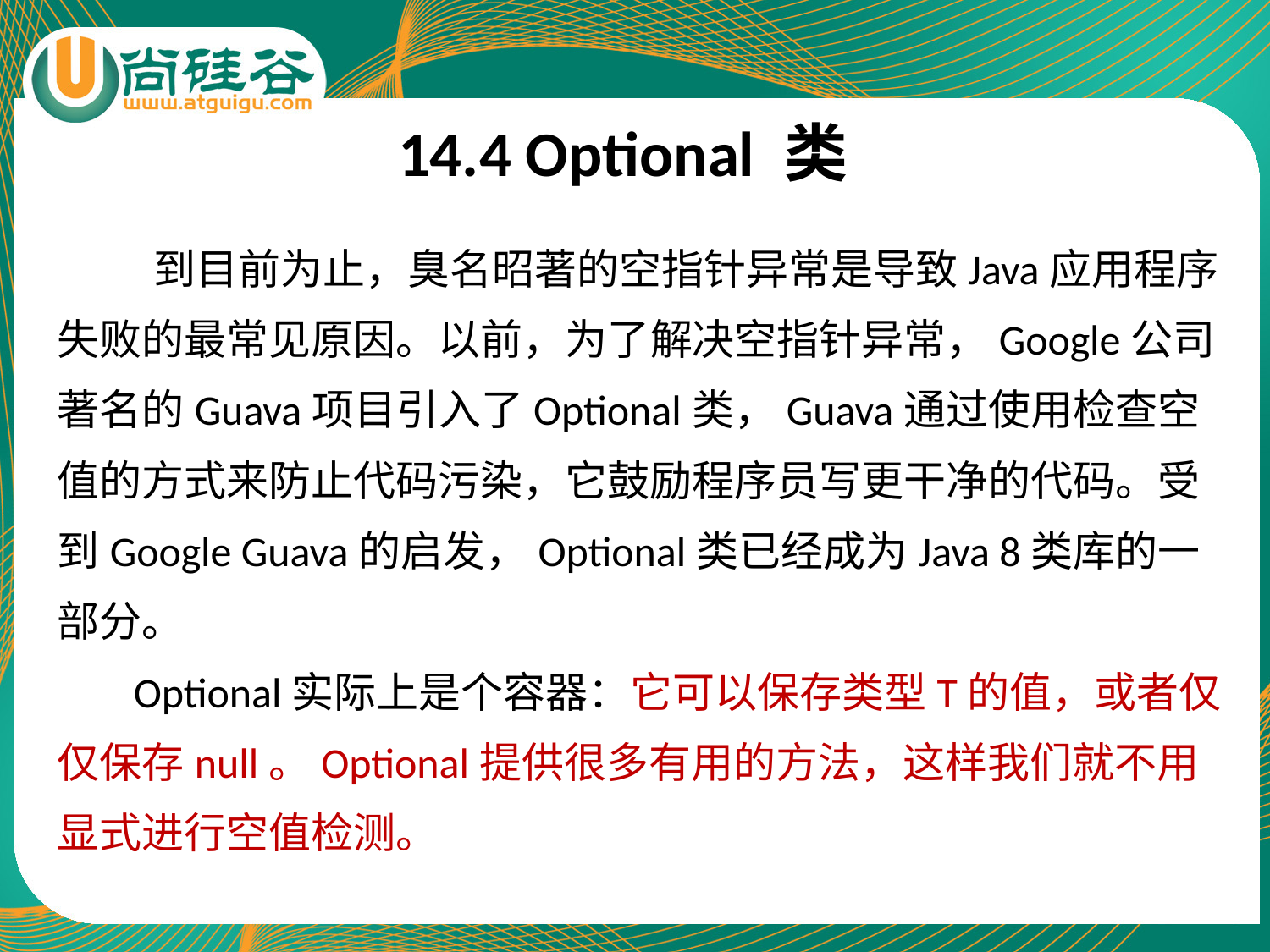

# 14.4 Optional 类
         到目前为止，臭名昭著的空指针异常是导致Java应用程序失败的最常见原因。以前，为了解决空指针异常，Google公司著名的Guava项目引入了Optional类，Guava通过使用检查空值的方式来防止代码污染，它鼓励程序员写更干净的代码。受到Google Guava的启发，Optional类已经成为Java 8类库的一部分。
        Optional实际上是个容器：它可以保存类型T的值，或者仅仅保存null。Optional提供很多有用的方法，这样我们就不用显式进行空值检测。